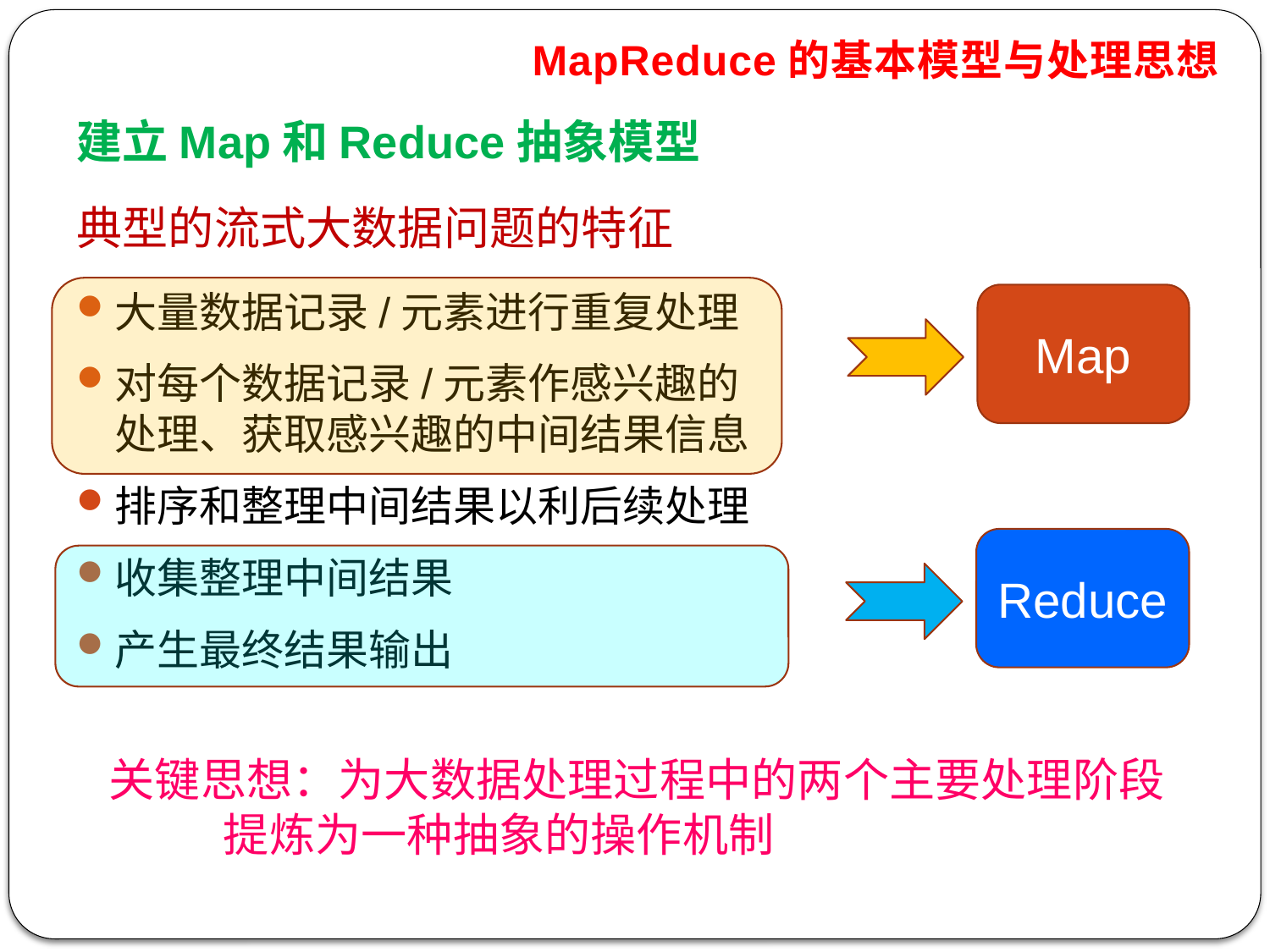

# MapReduce的基本模型与处理思想
建立Map和Reduce抽象模型
典型的流式大数据问题的特征
大量数据记录/元素进行重复处理
对每个数据记录/元素作感兴趣的处理、获取感兴趣的中间结果信息
排序和整理中间结果以利后续处理
收集整理中间结果
产生最终结果输出

Map

Reduce

关键思想：为大数据处理过程中的两个主要处理阶段
          提炼为一种抽象的操作机制